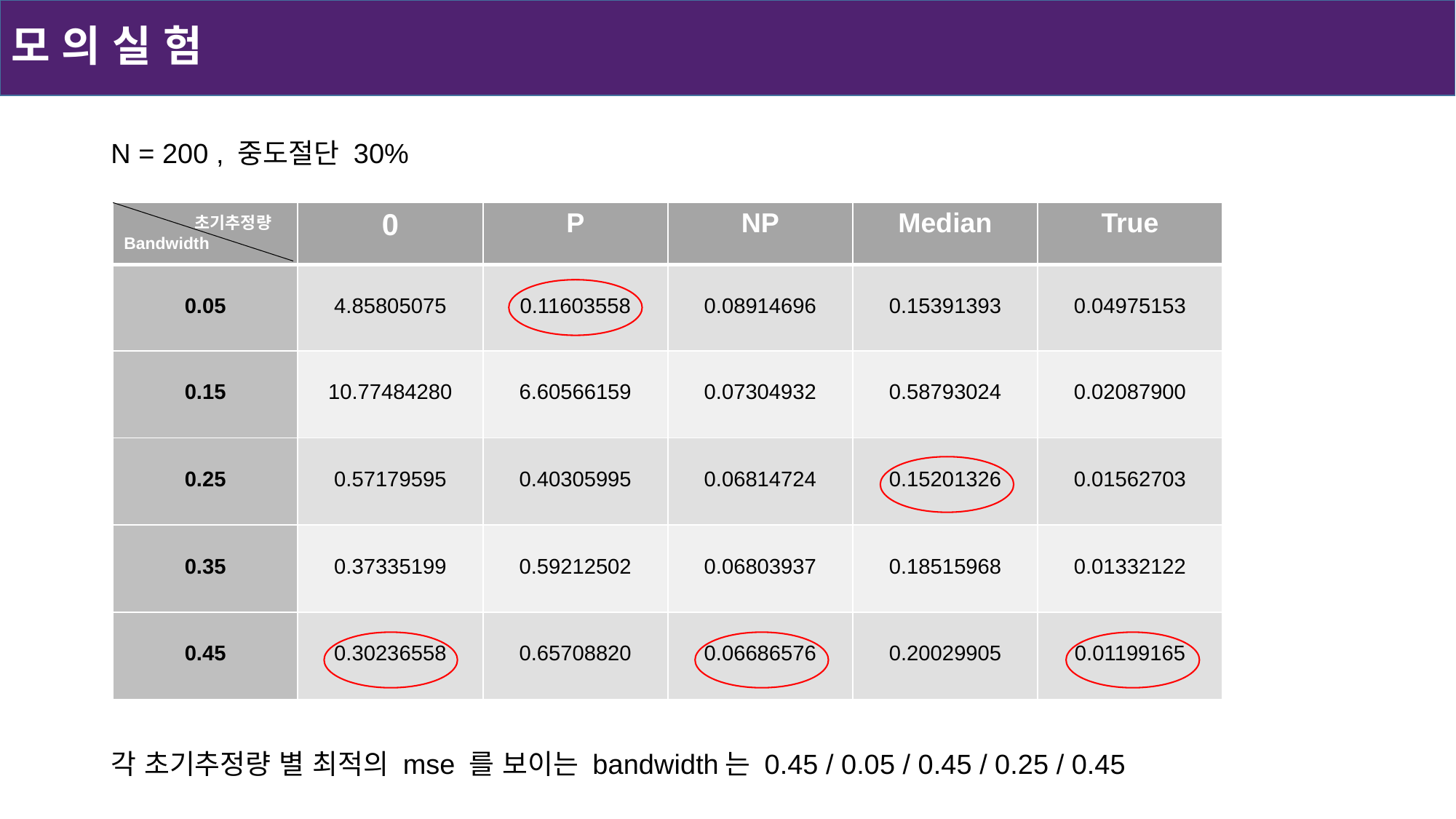

# 모 의 실 험
N = 200 , 중도절단 30%

각 초기추정량 별 최적의 mse 를 보이는 bandwidth는 0.45 / 0.05 / 0.45 / 0.25 / 0.45

| 초기추정량 Bandwidth | 0 | P | NP | Median | True |
| --- | --- | --- | --- | --- | --- |
| 0.05 | 4.85805075 | 0.11603558 | 0.08914696 | 0.15391393 | 0.04975153 |
| 0.15 | 10.77484280 | 6.60566159 | 0.07304932 | 0.58793024 | 0.02087900 |
| 0.25 | 0.57179595 | 0.40305995 | 0.06814724 | 0.15201326 | 0.01562703 |
| 0.35 | 0.37335199 | 0.59212502 | 0.06803937 | 0.18515968 | 0.01332122 |
| 0.45 | 0.30236558 | 0.65708820 | 0.06686576 | 0.20029905 | 0.01199165 |